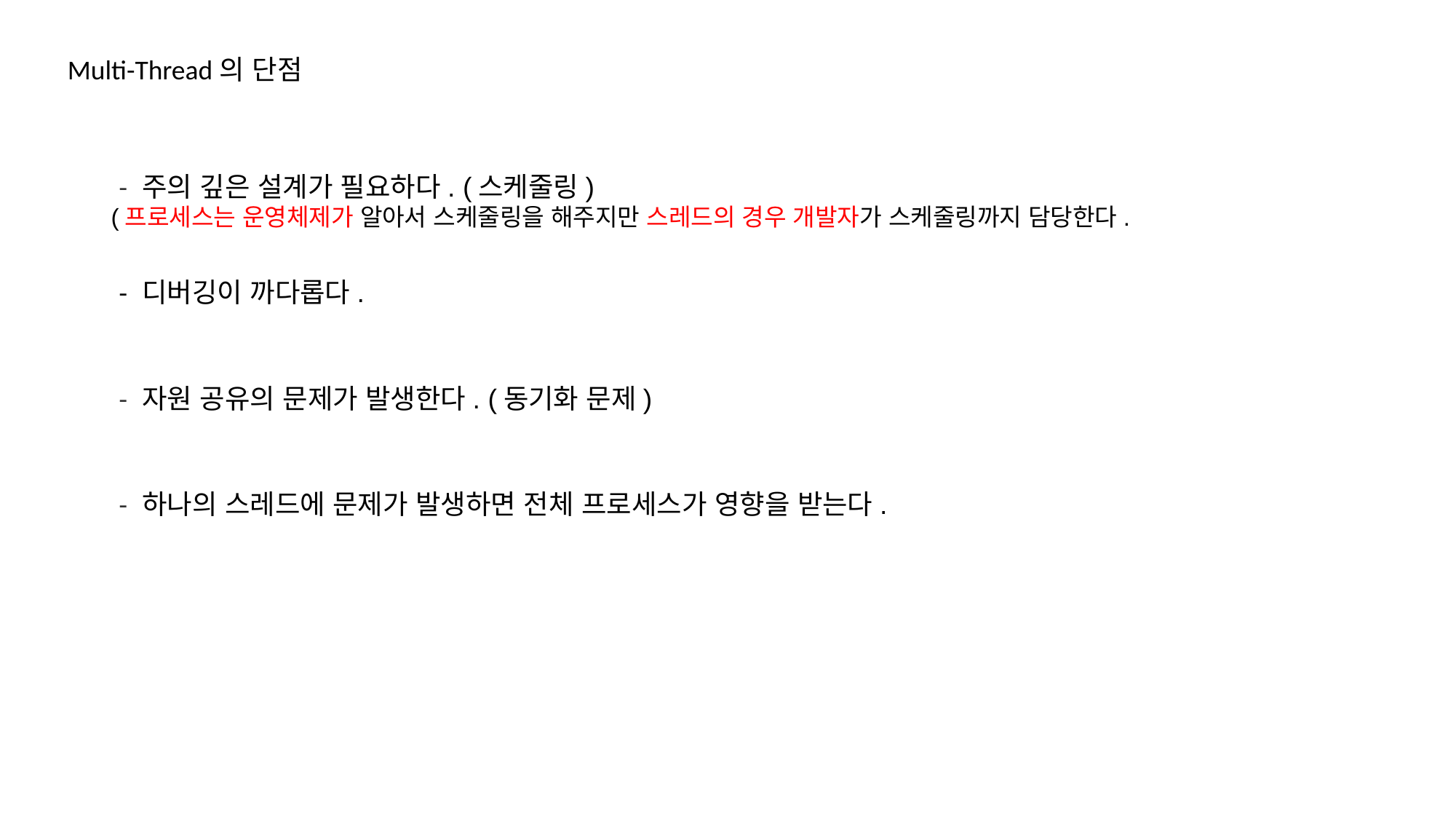

Multi-Thread의 단점
 - 주의 깊은 설계가 필요하다. (스케줄링)
(프로세스는 운영체제가 알아서 스케줄링을 해주지만 스레드의 경우 개발자가 스케줄링까지 담당한다.
 - 디버깅이 까다롭다.
 - 자원 공유의 문제가 발생한다. (동기화 문제)
 - 하나의 스레드에 문제가 발생하면 전체 프로세스가 영향을 받는다.